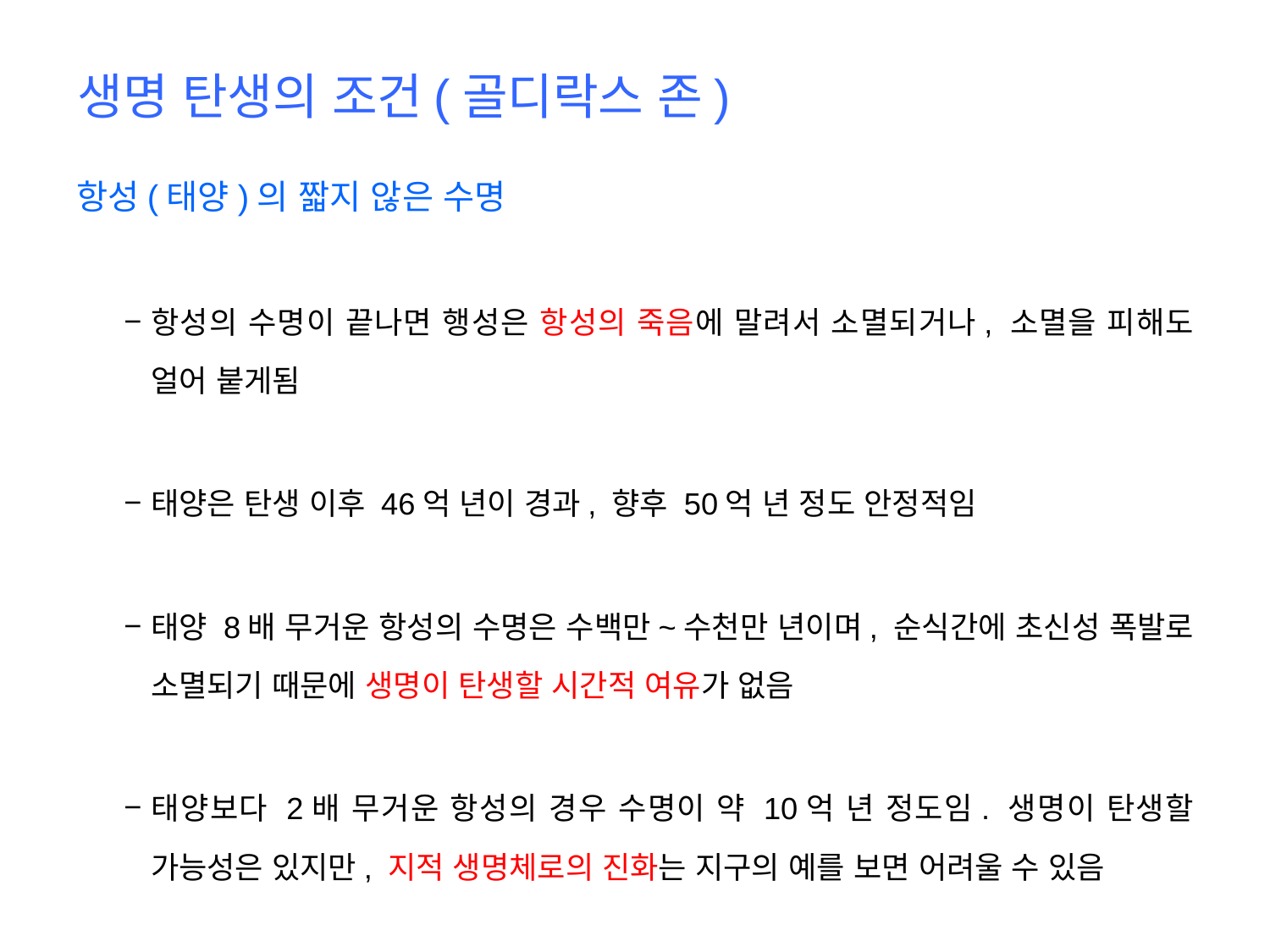

# 생명 탄생의 조건(골디락스 존)
항성(태양)의 짧지 않은 수명

항성의 수명이 끝나면 행성은 항성의 죽음에 말려서 소멸되거나, 소멸을 피해도 얼어 붙게됨

태양은 탄생 이후 46억 년이 경과, 향후 50억 년 정도 안정적임

태양 8배 무거운 항성의 수명은 수백만~수천만 년이며, 순식간에 초신성 폭발로 소멸되기 때문에 생명이 탄생할 시간적 여유가 없음

태양보다 2배 무거운 항성의 경우 수명이 약 10억 년 정도임. 생명이 탄생할 가능성은 있지만, 지적 생명체로의 진화는 지구의 예를 보면 어려울 수 있음